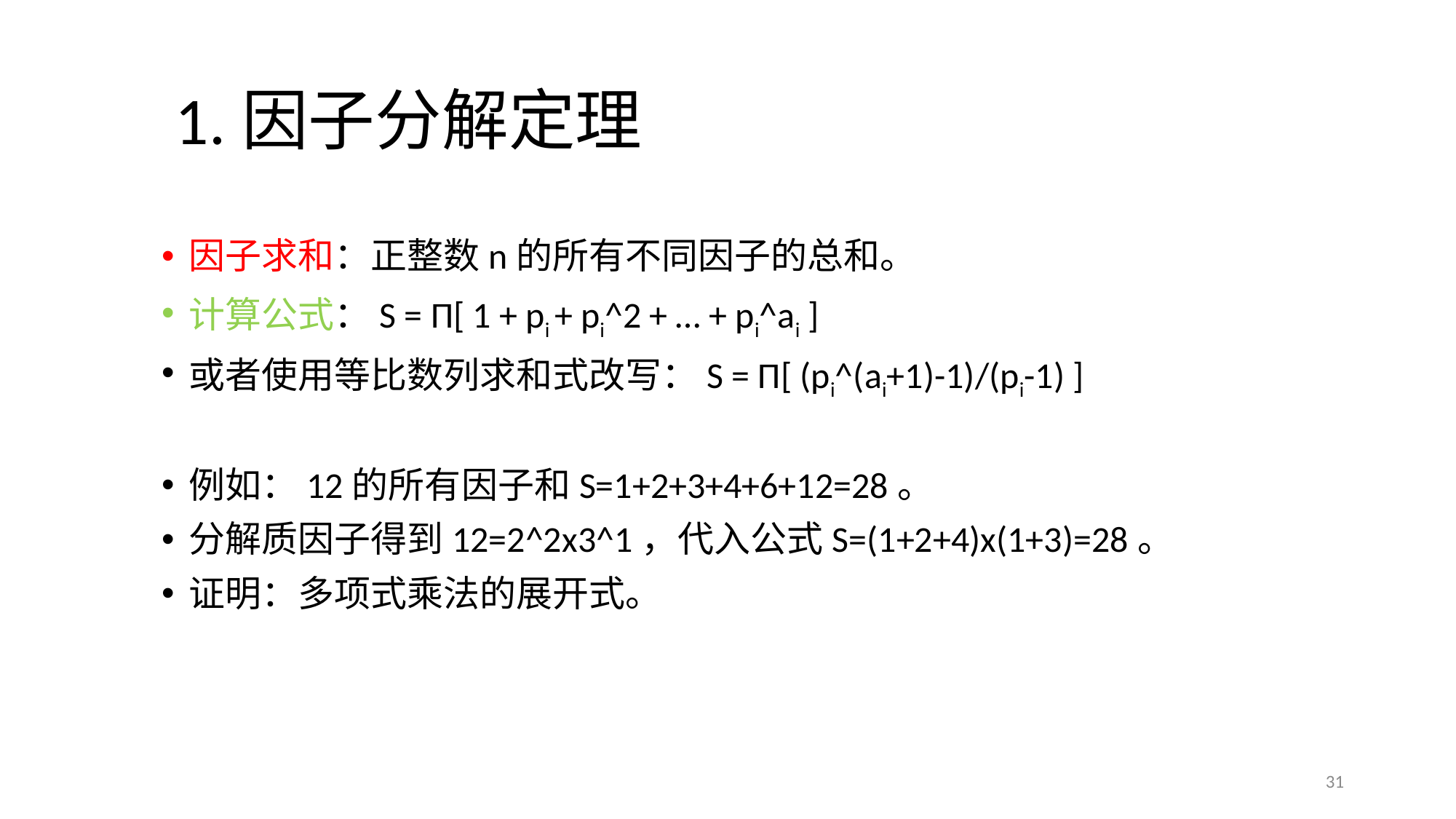

# 1.因子分解定理
因子求和：正整数n的所有不同因子的总和。
计算公式：S = Π[ 1 + pi + pi^2 + … + pi^ai ]
或者使用等比数列求和式改写：S = Π[ (pi^(ai+1)-1)/(pi-1) ]

例如：12的所有因子和S=1+2+3+4+6+12=28。
分解质因子得到12=2^2x3^1，代入公式S=(1+2+4)x(1+3)=28。
证明：多项式乘法的展开式。
31